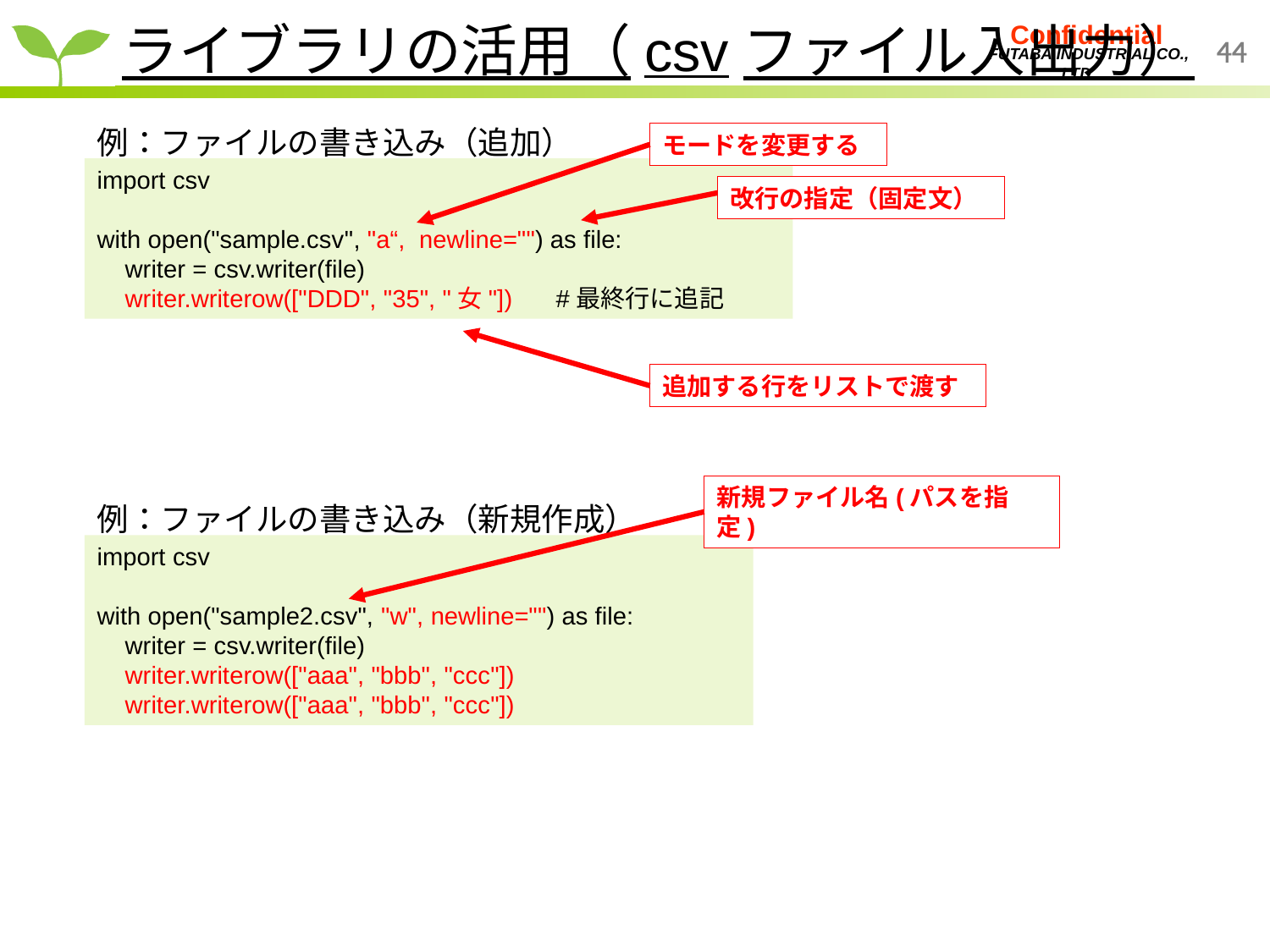

ライブラリの活用（csvファイル入出力）
例：ファイルの書き込み（追加）
モードを変更する
import csv

with open("sample.csv", "a“,  newline="") as file:
    writer = csv.writer(file)
    writer.writerow(["DDD", "35", "女"]) 　#最終行に追記
改行の指定（固定文）
追加する行をリストで渡す
新規ファイル名(パスを指定)
例：ファイルの書き込み（新規作成）
import csv

with open("sample2.csv", "w", newline="") as file:
    writer = csv.writer(file)
    writer.writerow(["aaa", "bbb", "ccc"])
    writer.writerow(["aaa", "bbb", "ccc"])